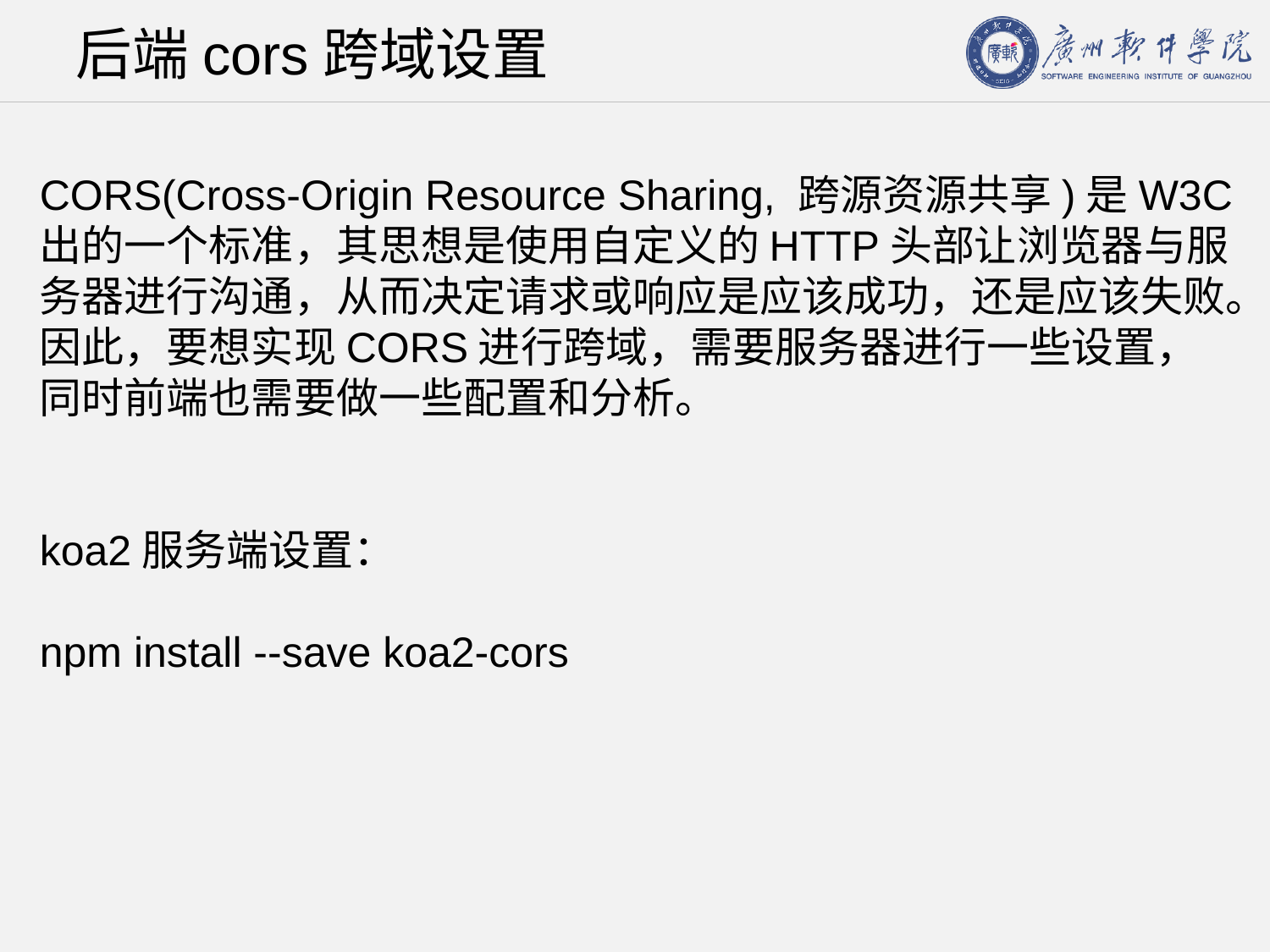

# 后端cors跨域设置
CORS(Cross-Origin Resource Sharing, 跨源资源共享)是W3C出的一个标准，其思想是使用自定义的HTTP头部让浏览器与服务器进行沟通，从而决定请求或响应是应该成功，还是应该失败。因此，要想实现CORS进行跨域，需要服务器进行一些设置，同时前端也需要做一些配置和分析。

koa2服务端设置：

npm install --save koa2-cors